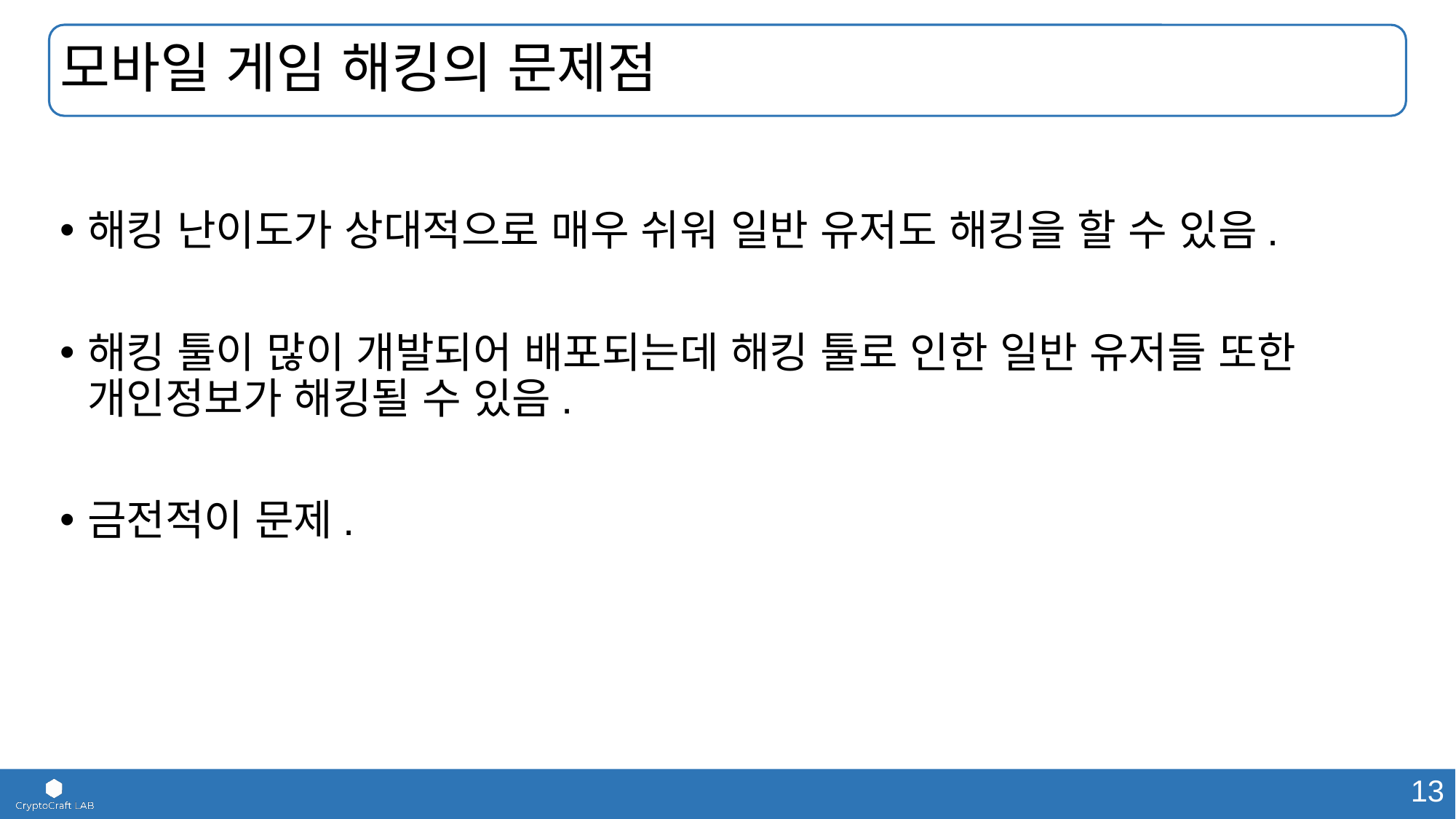

# 모바일 게임 해킹의 문제점

해킹 난이도가 상대적으로 매우 쉬워 일반 유저도 해킹을 할 수 있음.

해킹 툴이 많이 개발되어 배포되는데 해킹 툴로 인한 일반 유저들 또한 개인정보가 해킹될 수 있음.

금전적이 문제.